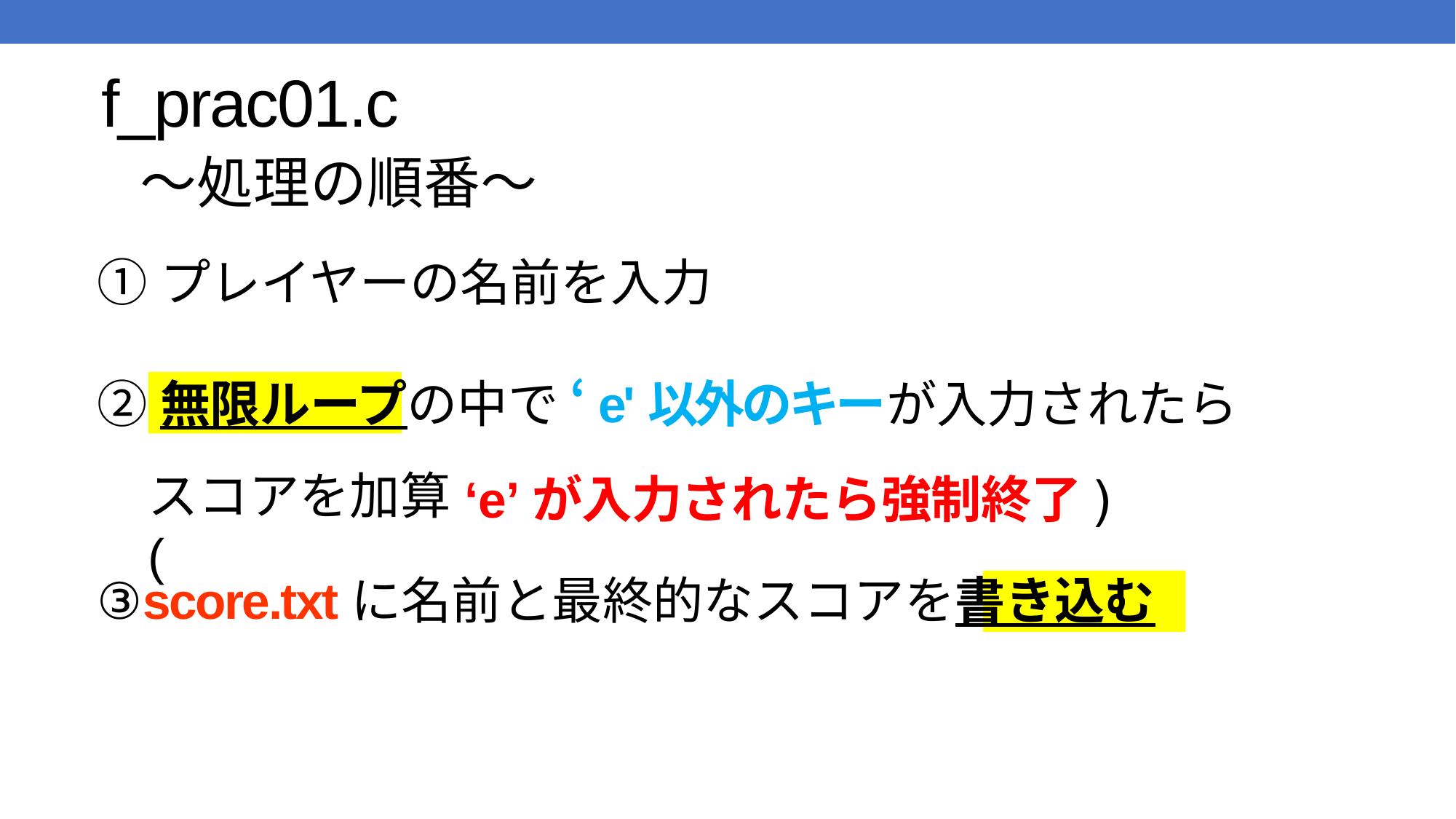

# f_prac01.c
　　～処理の順番～
①プレイヤーの名前を入力
②無限ループの中で ‘e'以外のキーが入力されたら

スコアを加算(
‘e’が入力されたら強制終了)
③score.txtに名前と最終的なスコアを書き込む